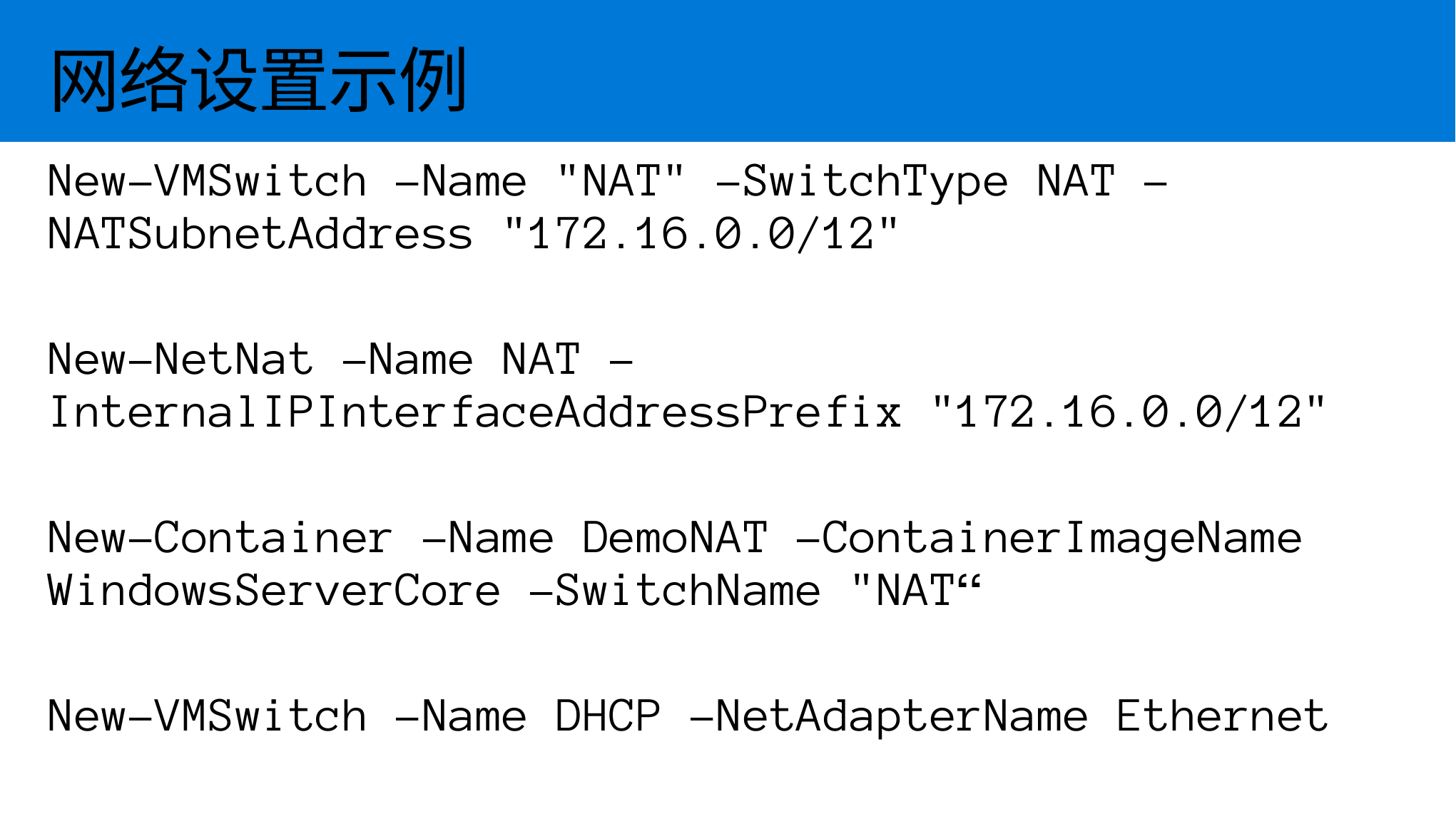

# 网络设置示例
New-VMSwitch -Name "NAT" -SwitchType NAT -NATSubnetAddress "172.16.0.0/12"

New-NetNat -Name NAT -InternalIPInterfaceAddressPrefix "172.16.0.0/12"

New-Container -Name DemoNAT -ContainerImageName WindowsServerCore -SwitchName "NAT“

New-VMSwitch -Name DHCP -NetAdapterName Ethernet